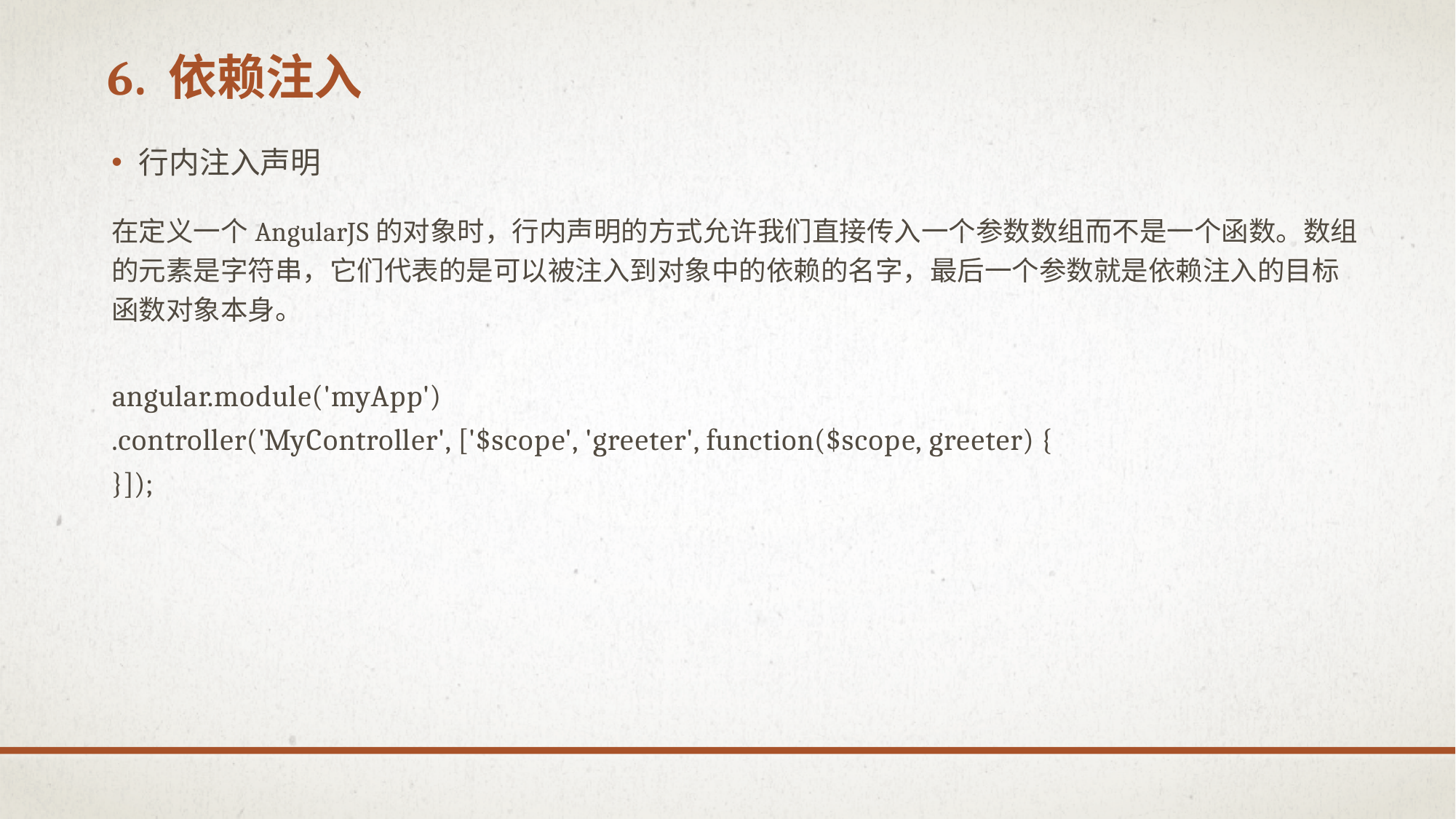

# 6. 依赖注入
行内注入声明
在定义一个AngularJS的对象时，行内声明的方式允许我们直接传入一个参数数组而不是一个函数。数组的元素是字符串，它们代表的是可以被注入到对象中的依赖的名字，最后一个参数就是依赖注入的目标函数对象本身。
angular.module('myApp')
.controller('MyController', ['$scope', 'greeter', function($scope, greeter) {
}]);